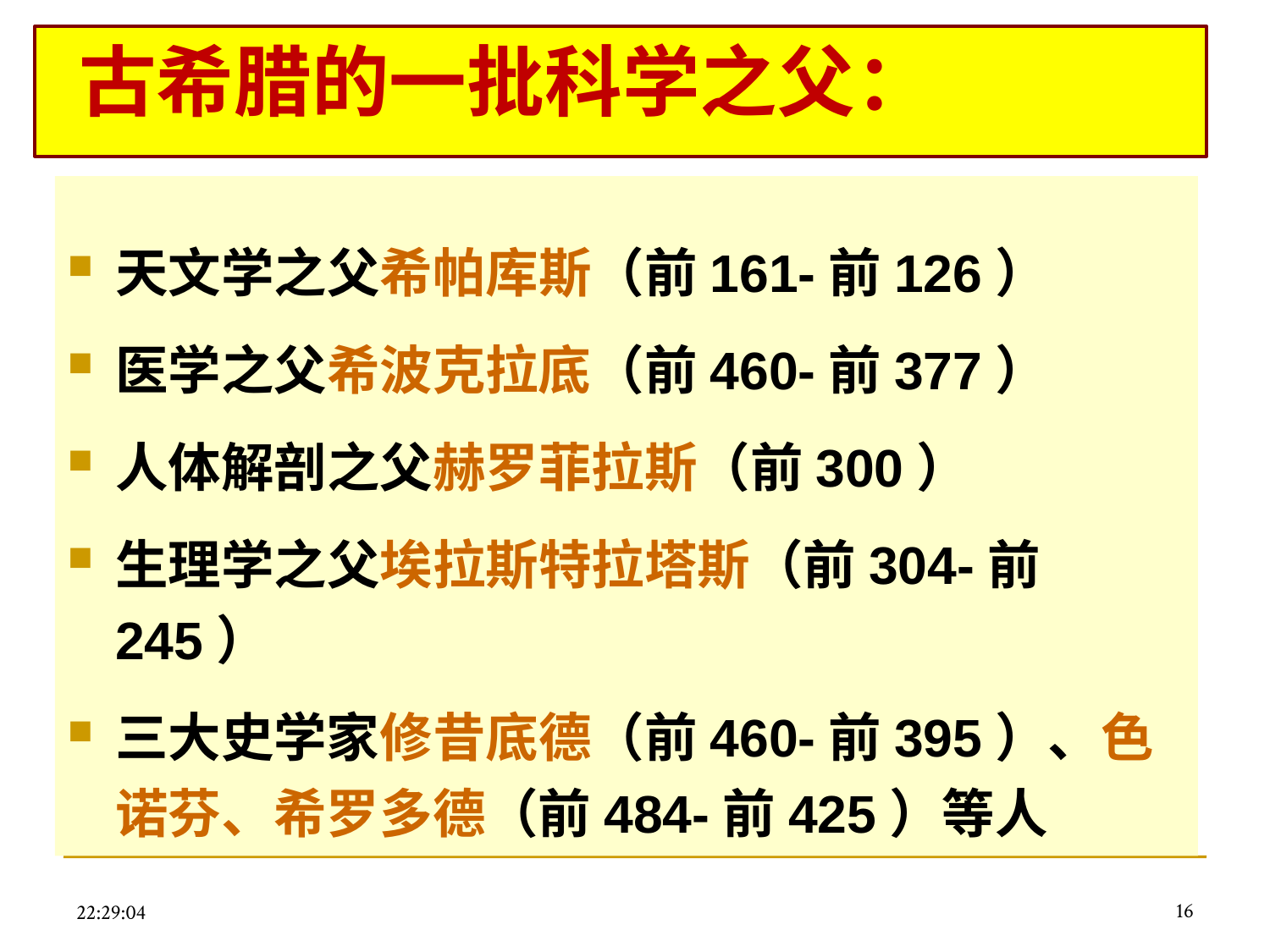

# 古希腊的一批科学之父：

天文学之父希帕库斯（前161-前126）
医学之父希波克拉底（前460-前377）
人体解剖之父赫罗菲拉斯（前300）
生理学之父埃拉斯特拉塔斯（前304-前245）
三大史学家修昔底德（前460-前395）、色诺芬、希罗多德（前484-前425）等人
22:29:04
16